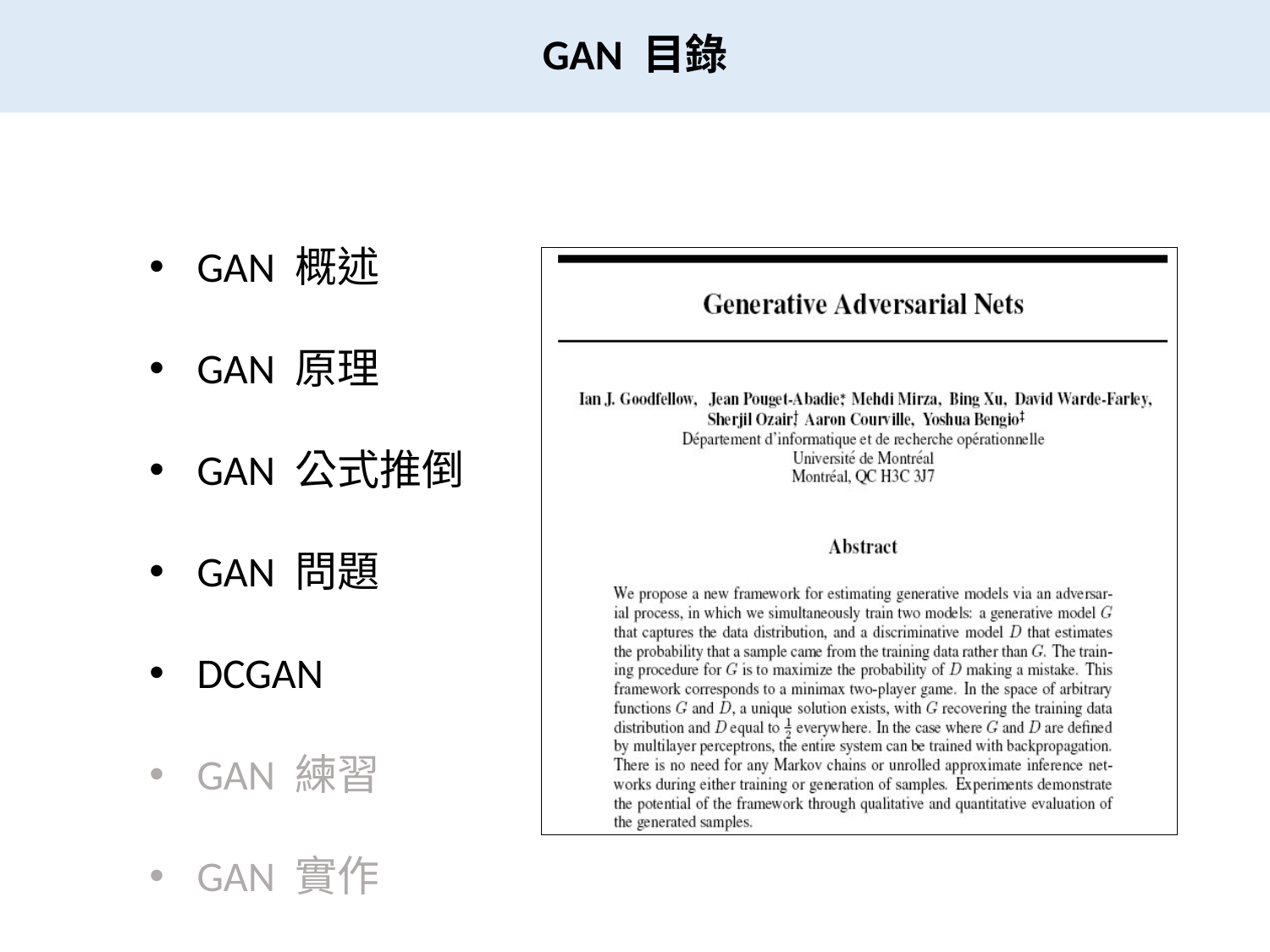

GAN 目錄
GAN 概述
GAN 原理
GAN 公式推倒
GAN 問題
DCGAN
GAN 練習
GAN 實作